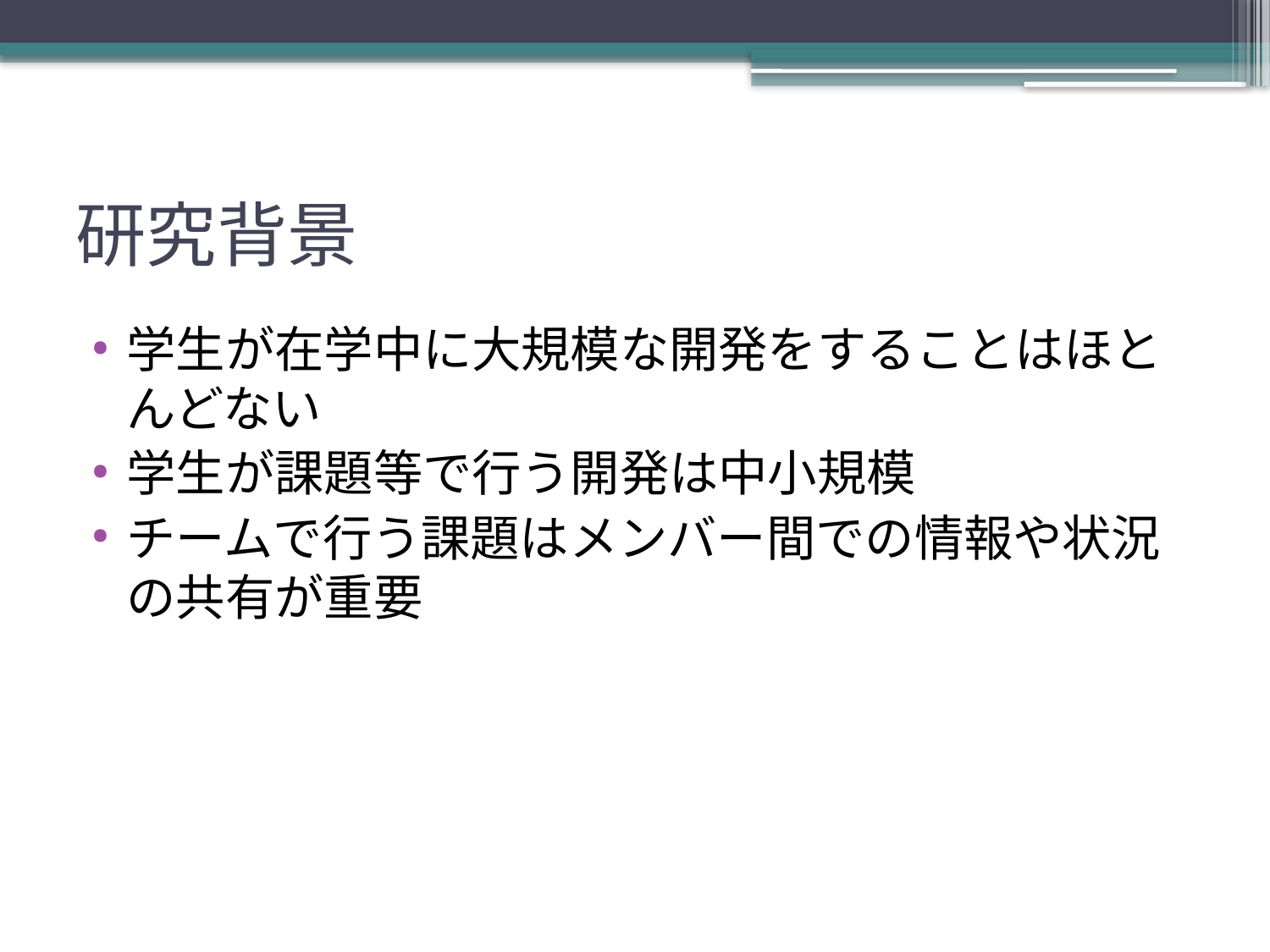

# 研究背景
学生が在学中に大規模な開発をすることはほとんどない
学生が課題等で行う開発は中小規模
チームで行う課題はメンバー間での情報や状況の共有が重要